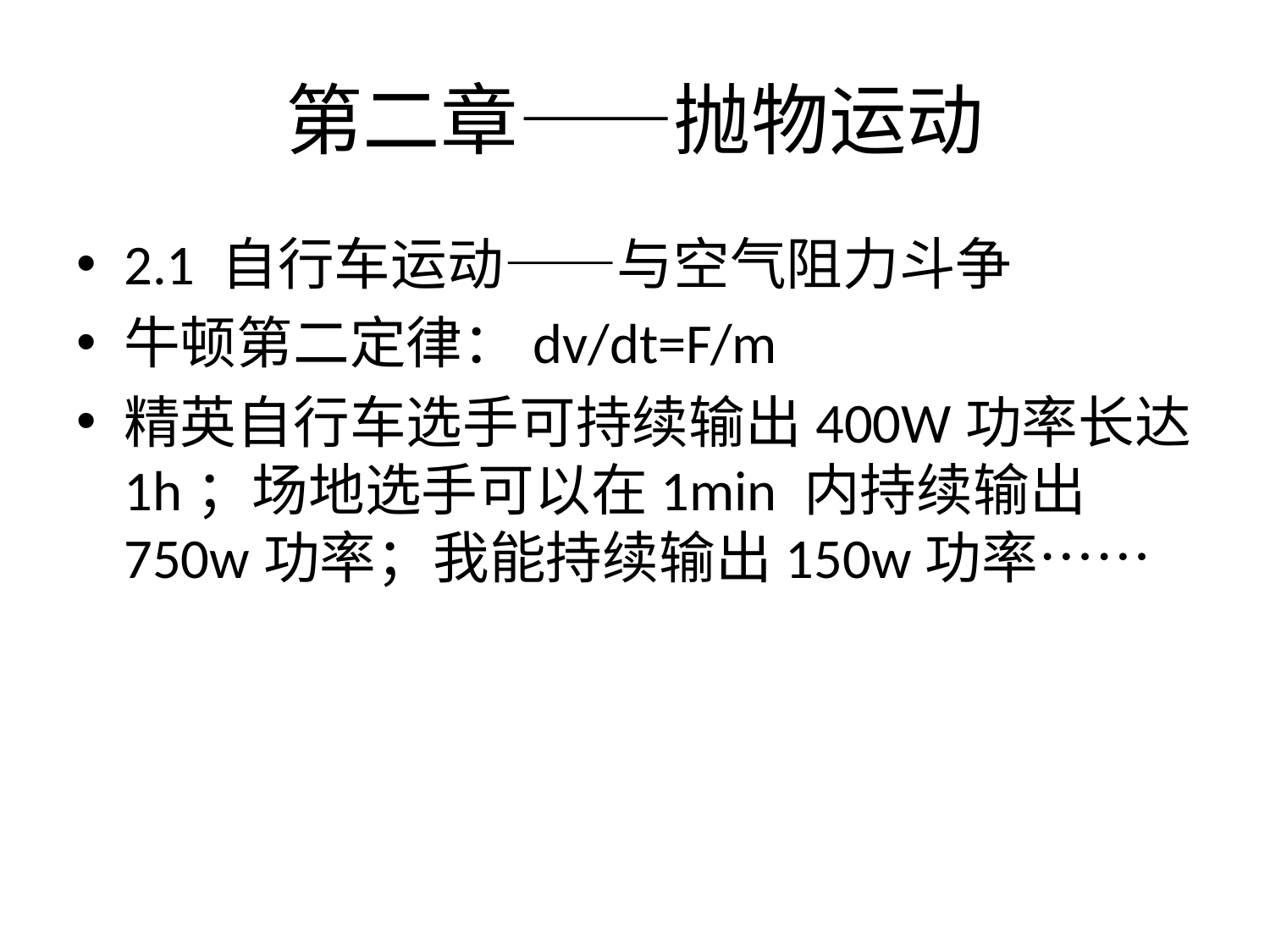

# 第二章——抛物运动
2.1 自行车运动——与空气阻力斗争
牛顿第二定律：dv/dt=F/m
精英自行车选手可持续输出400W功率长达1h；场地选手可以在1min 内持续输出750w功率；我能持续输出150w功率……